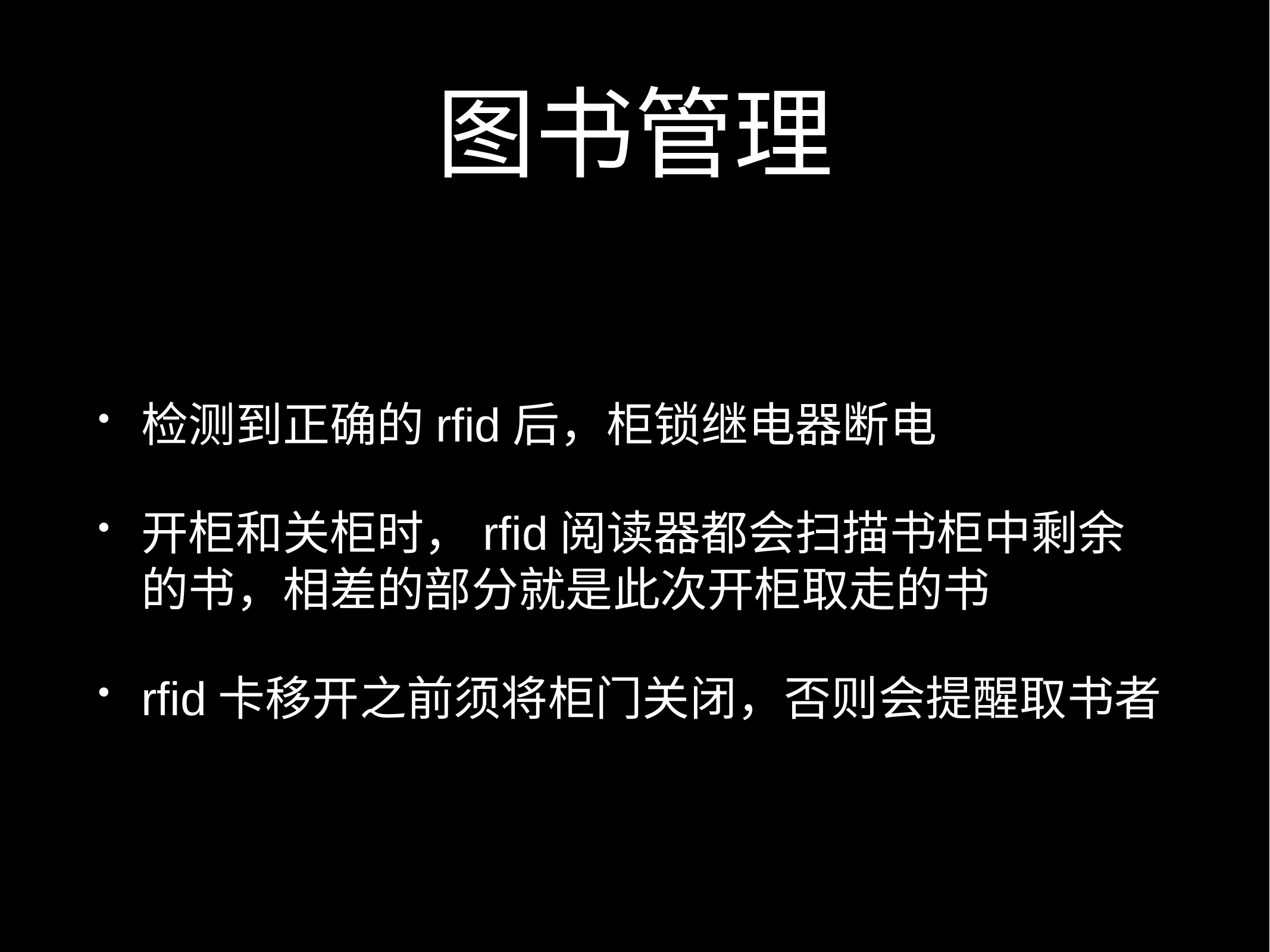

# 图书管理
检测到正确的rfid后，柜锁继电器断电
开柜和关柜时，rfid阅读器都会扫描书柜中剩余的书，相差的部分就是此次开柜取走的书
rfid卡移开之前须将柜门关闭，否则会提醒取书者